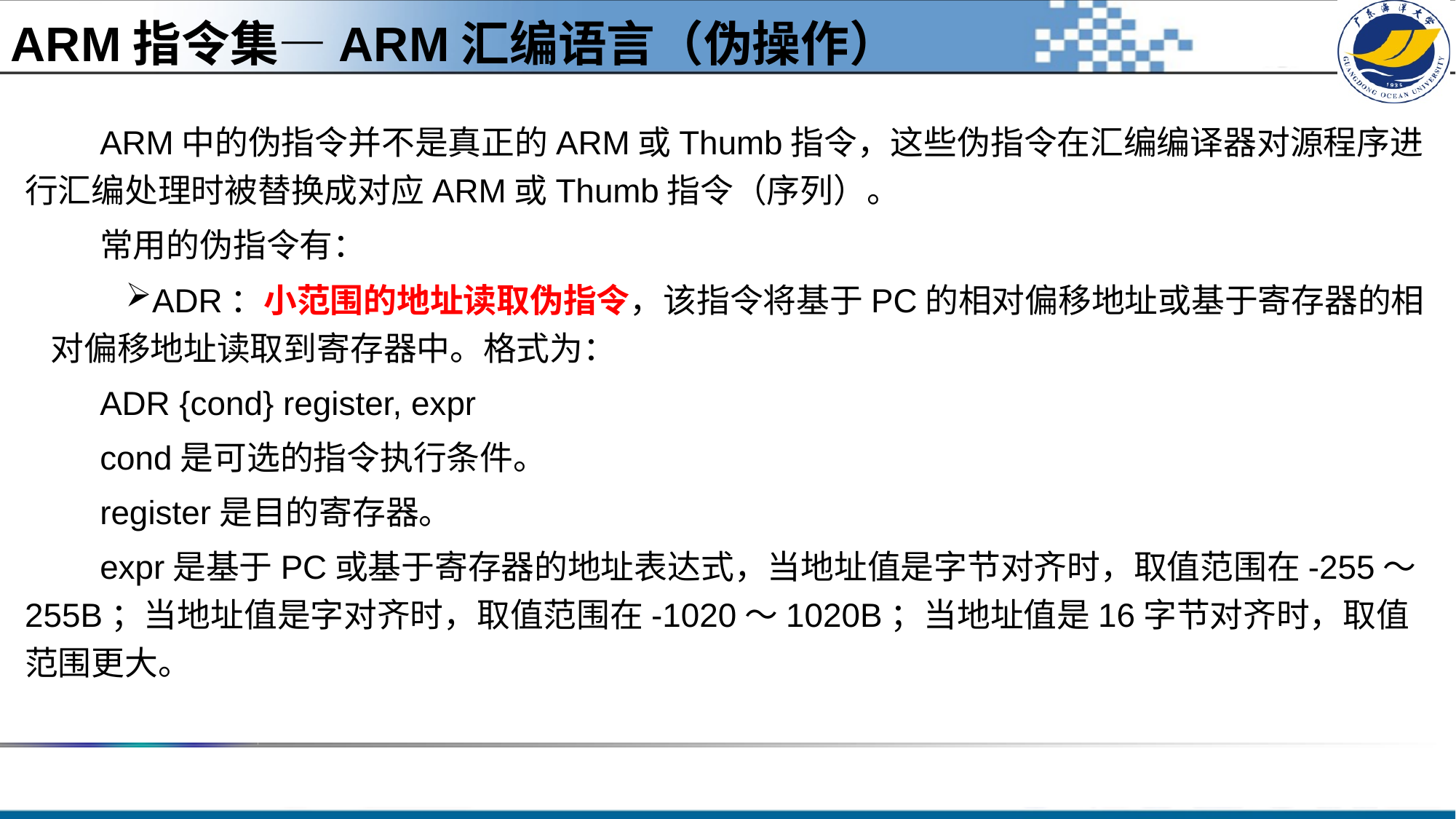

ARM指令集—ARM汇编语言（伪操作）
ARM中的伪指令并不是真正的ARM或Thumb指令，这些伪指令在汇编编译器对源程序进行汇编处理时被替换成对应ARM或Thumb指令（序列）。
常用的伪指令有：
ADR：小范围的地址读取伪指令，该指令将基于PC的相对偏移地址或基于寄存器的相对偏移地址读取到寄存器中。格式为：
ADR {cond} register, expr
cond是可选的指令执行条件。
register是目的寄存器。
expr是基于PC或基于寄存器的地址表达式，当地址值是字节对齐时，取值范围在-255～255B；当地址值是字对齐时，取值范围在-1020～1020B；当地址值是16字节对齐时，取值范围更大。
176